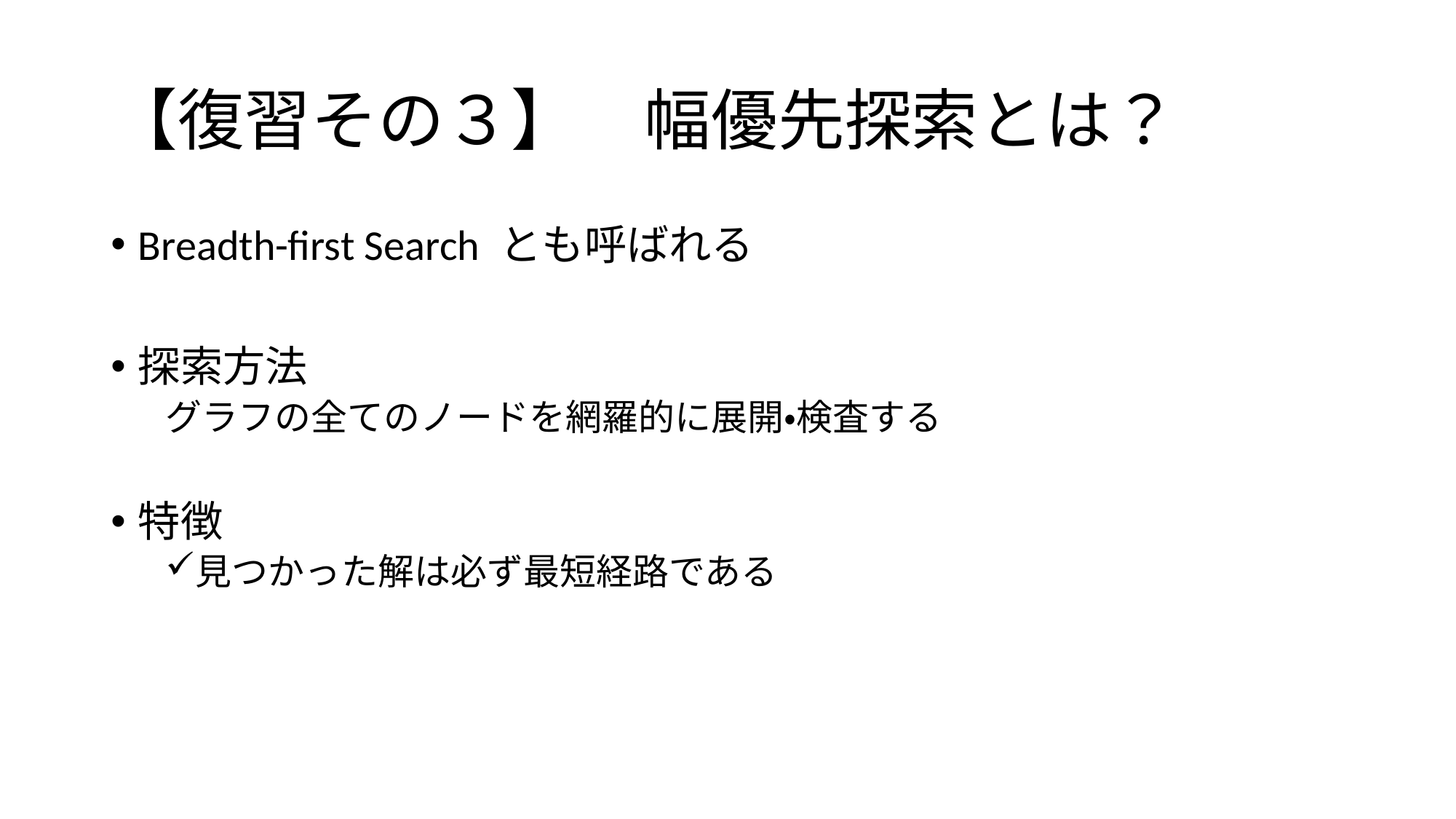

# 【復習その３】　幅優先探索とは？
Breadth-first Search とも呼ばれる

探索方法
グラフの全てのノードを網羅的に展開・検査する

特徴
見つかった解は必ず最短経路である